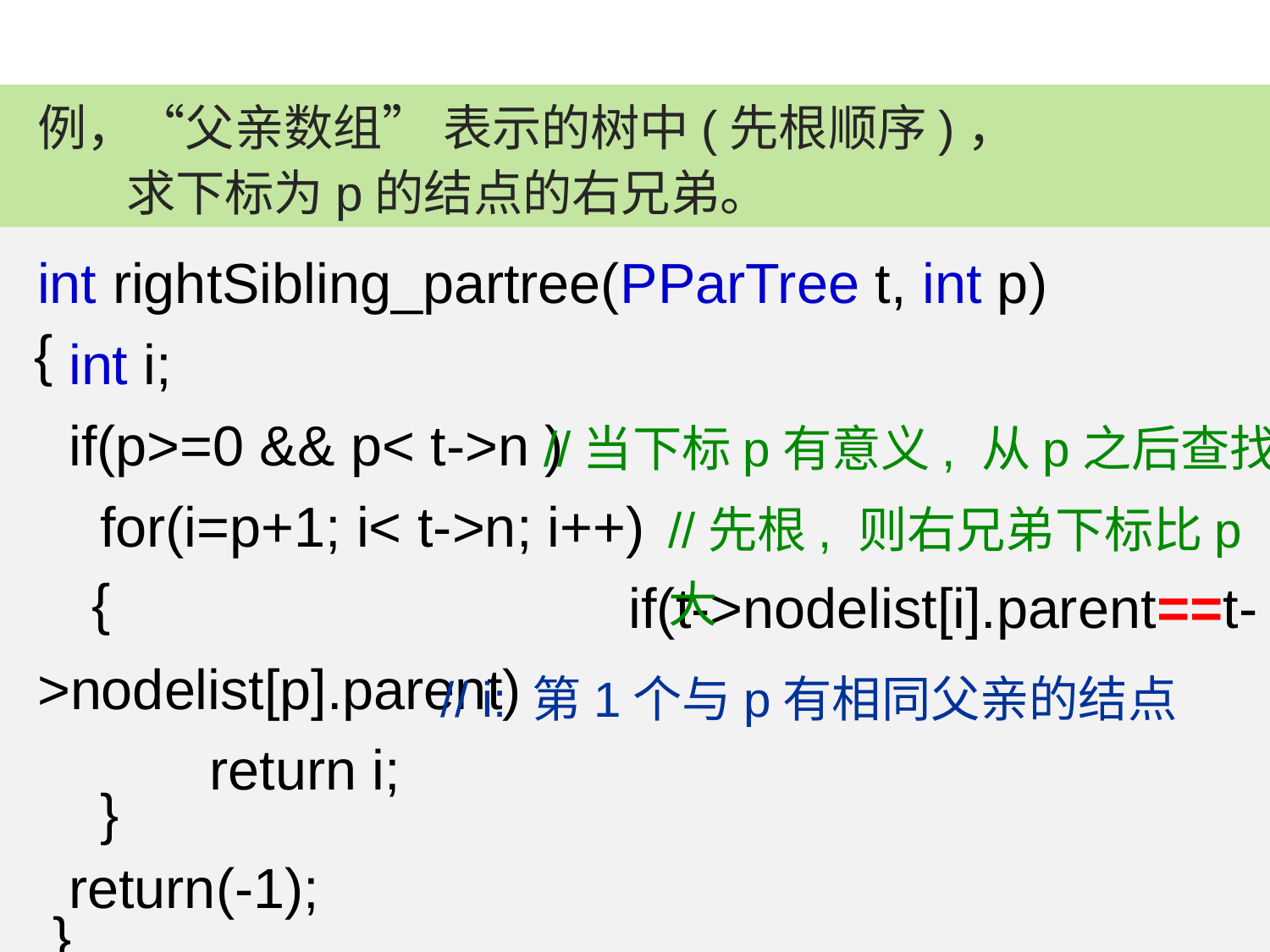

例，“父亲数组” 表示的树中(先根顺序)，
       求下标为p的结点的右兄弟。
int rightSibling_partree(PParTree t, int p)
  int i;
  if(p>=0 && p< t->n )
    for(i=p+1; i< t->n; i++)
       if(t->nodelist[i].parent==t->nodelist[p].parent)
           return i;
    }
  return(-1);
 }
{
//当下标p有意义, 从p之后查找
//先根, 则右兄弟下标比p大
 {
// i: 第1个与p有相同父亲的结点